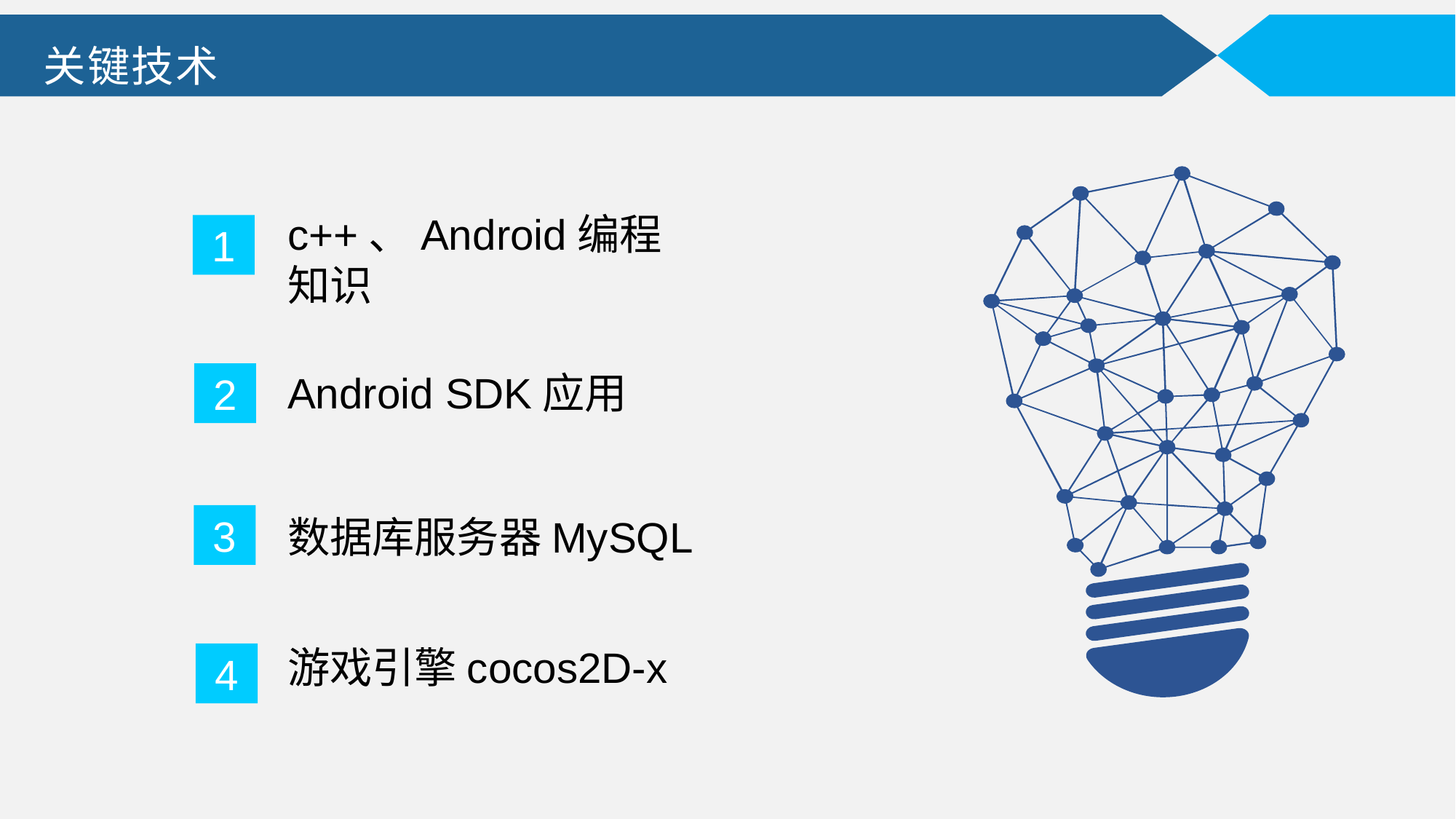

关键技术

c++、Android编程知识
1
Android SDK应用
2
数据库服务器MySQL
3
游戏引擎cocos2D-x
4